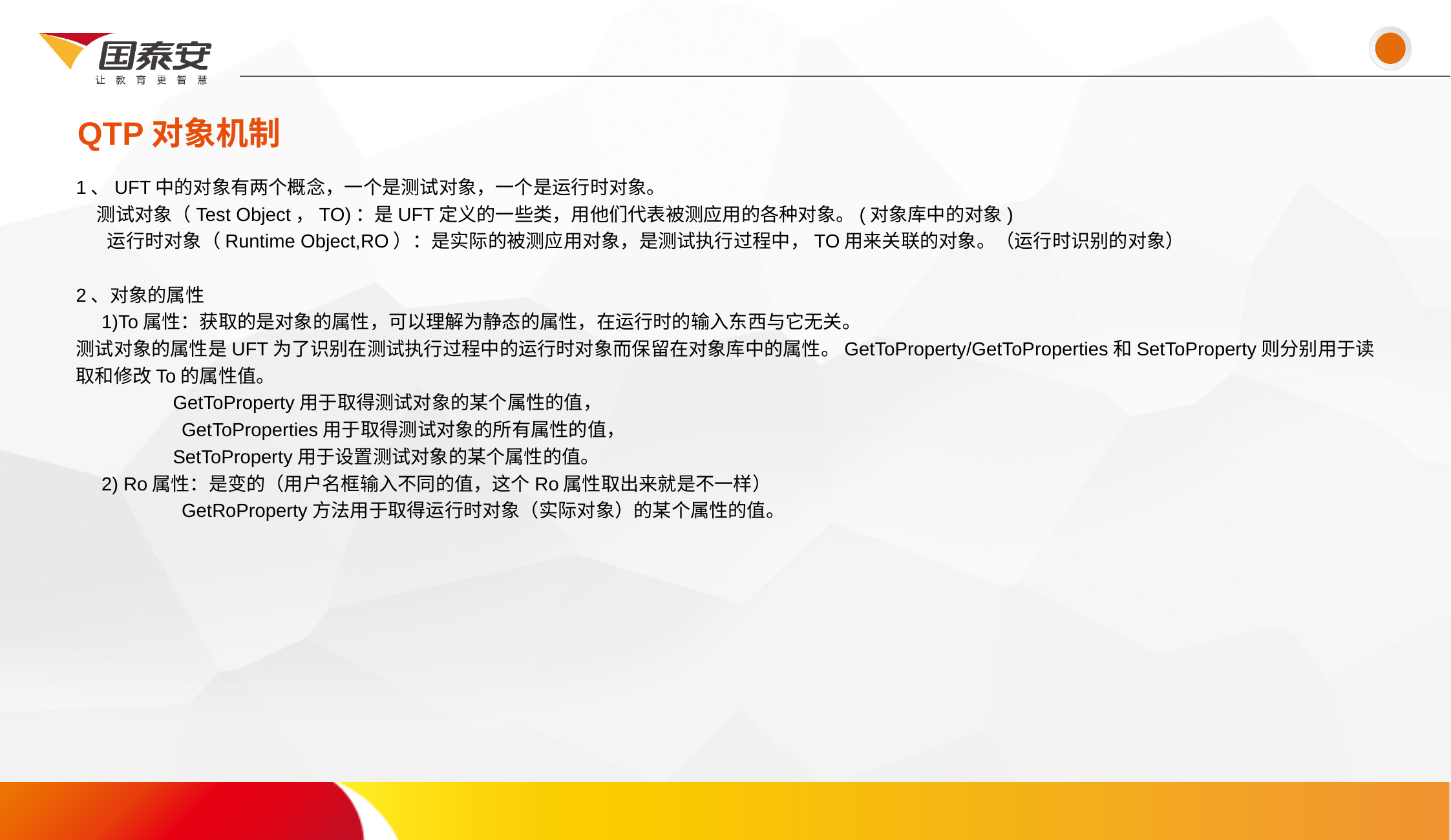

QTP对象机制
# 1、UFT中的对象有两个概念，一个是测试对象，一个是运行时对象。 测试对象（Test Object，TO)：是UFT定义的一些类，用他们代表被测应用的各种对象。(对象库中的对象) 运行时对象（Runtime Object,RO）：是实际的被测应用对象，是测试执行过程中，TO用来关联的对象。（运行时识别的对象） 2、对象的属性 1)To属性：获取的是对象的属性，可以理解为静态的属性，在运行时的输入东西与它无关。 测试对象的属性是UFT为了识别在测试执行过程中的运行时对象而保留在对象库中的属性。GetToProperty/GetToProperties和SetToProperty则分别用于读取和修改To的属性值。   	GetToProperty用于取得测试对象的某个属性的值，   	 GetToProperties用于取得测试对象的所有属性的值，   	SetToProperty用于设置测试对象的某个属性的值。 2) Ro属性：是变的（用户名框输入不同的值，这个Ro属性取出来就是不一样）  	 GetRoProperty方法用于取得运行时对象（实际对象）的某个属性的值。